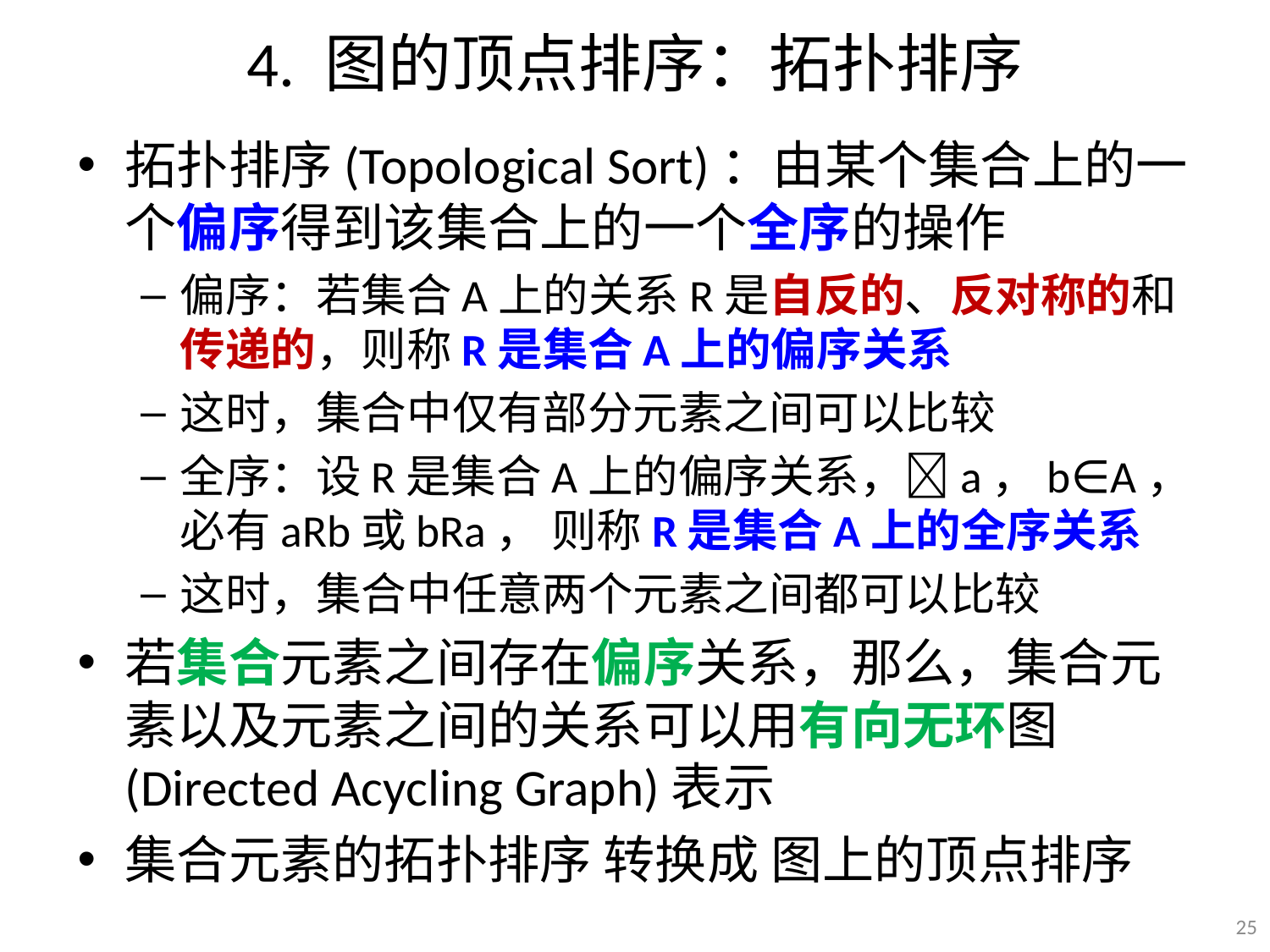

# 4. 图的顶点排序：拓扑排序
拓扑排序(Topological Sort)：由某个集合上的一个偏序得到该集合上的一个全序的操作
偏序：若集合A上的关系R是自反的、反对称的和传递的，则称R是集合A上的偏序关系
这时，集合中仅有部分元素之间可以比较
全序：设R是集合A上的偏序关系，∀a，b∈A，必有aRb或bRa， 则称R是集合A上的全序关系
这时，集合中任意两个元素之间都可以比较
若集合元素之间存在偏序关系，那么，集合元素以及元素之间的关系可以用有向无环图(Directed Acycling Graph)表示
集合元素的拓扑排序 转换成 图上的顶点排序

25